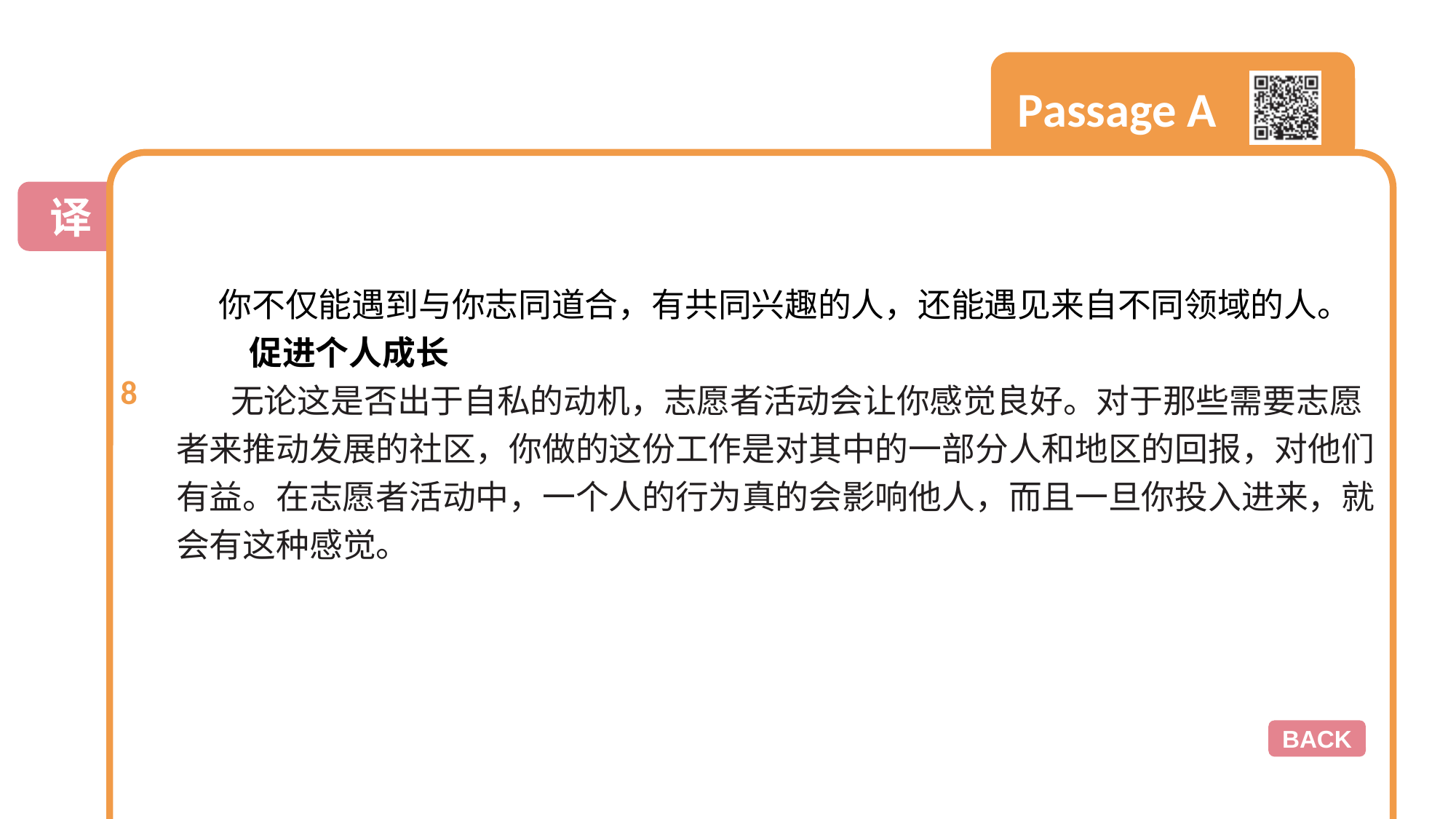

你不仅能遇到与你志同道合，有共同兴趣的人，还能遇见来自不同领域的人。
   促进个人成长
无论这是否出于自私的动机，志愿者活动会让你感觉良好。对于那些需要志愿者来推动发展的社区，你做的这份工作是对其中的一部分人和地区的回报，对他们有益。在志愿者活动中，一个人的行为真的会影响他人，而且一旦你投入进来，就会有这种感觉。

8

BACK